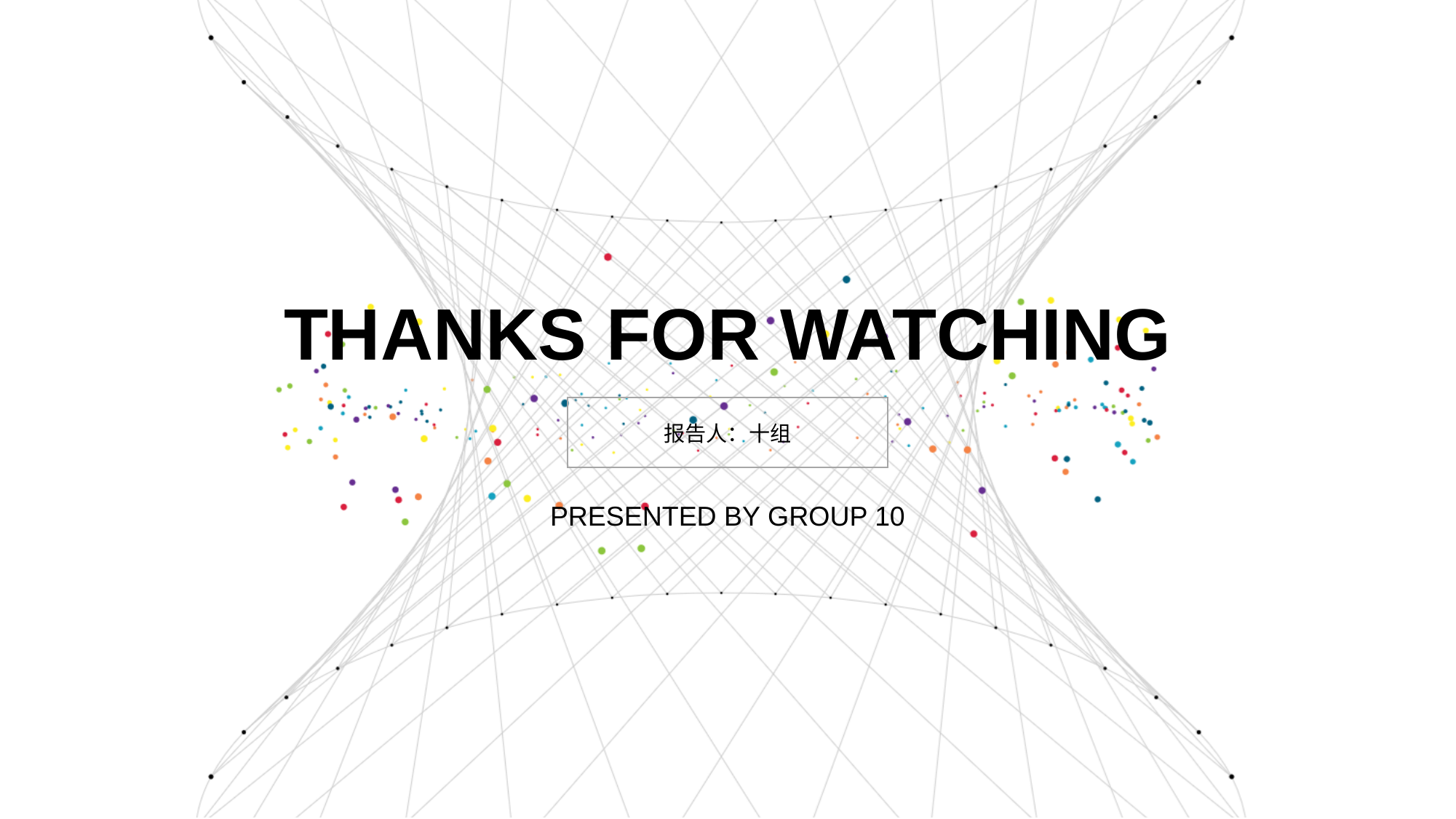

THANKS FOR WATCHING

报告人：十组
PRESENTED BY GROUP 10